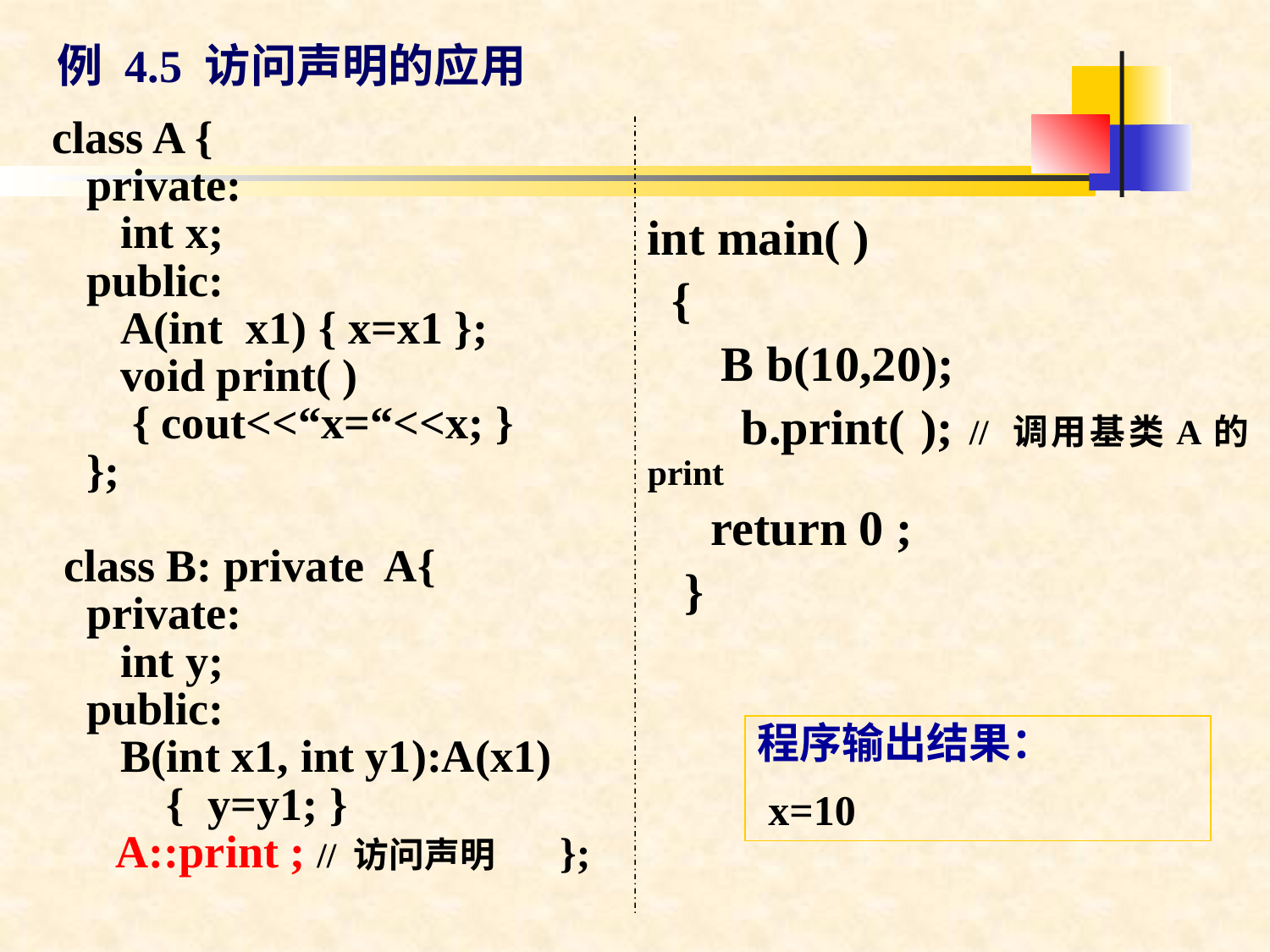

例 4.5 访问声明的应用
class A {
   private:
      int x;
   public:
      A(int  x1) { x=x1 };
      void print( )
       { cout<<“x=“<<x; }
   };

 class B: private  A{
   private:
      int y;
   public:
      B(int x1, int y1):A(x1)
          {  y=y1; }
      A::print ; // 访问声明       };

int main( )
  {
      B b(10,20);
      b.print( ); // 调用基类A的print
      return 0 ;
   }

程序输出结果：
 x=10